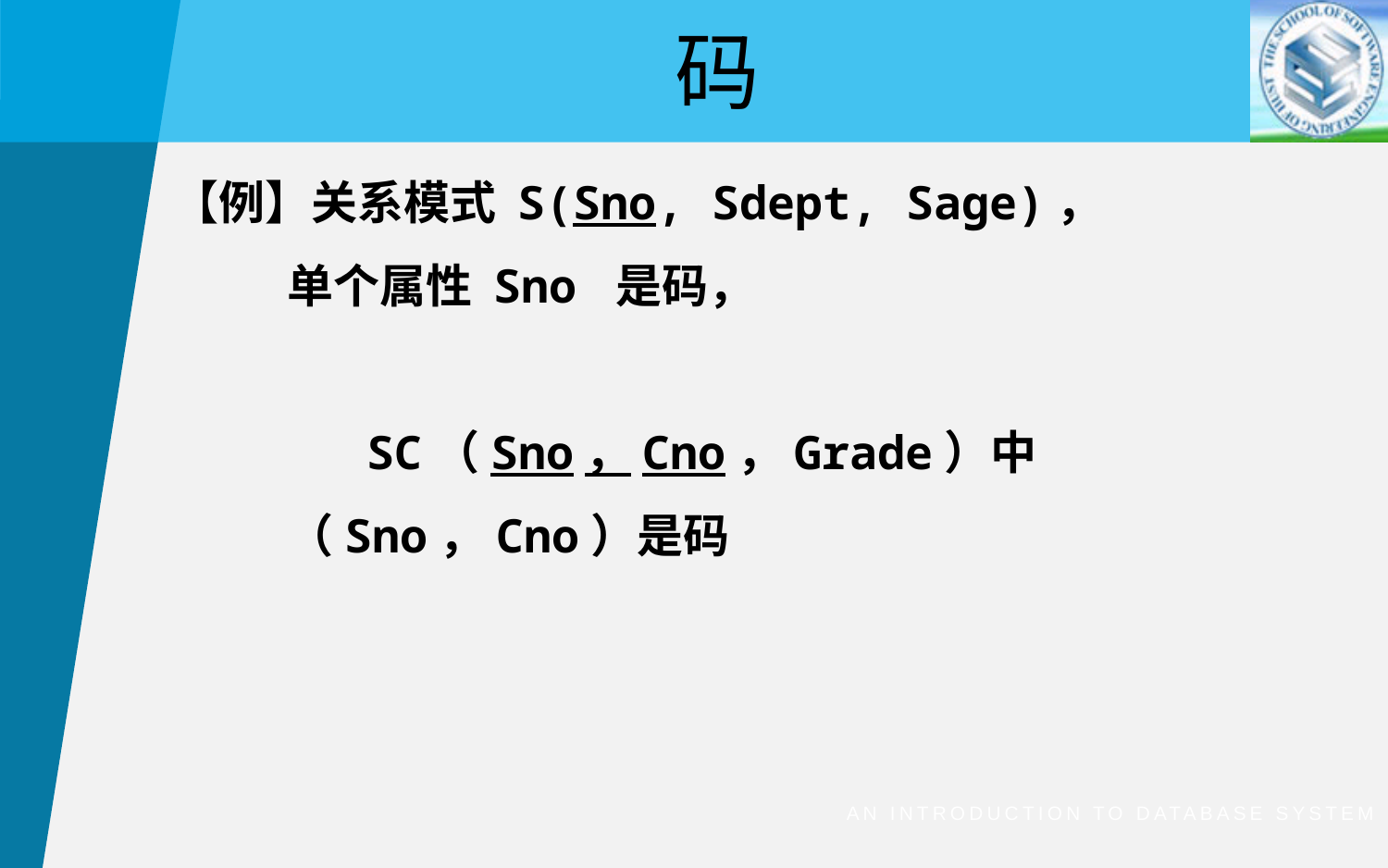

码
【例】关系模式 S(Sno, Sdept, Sage)，
          单个属性 Sno 是码，

       SC（Sno，Cno，Grade）中
          （Sno，Cno）是码
An Introduction to Database System